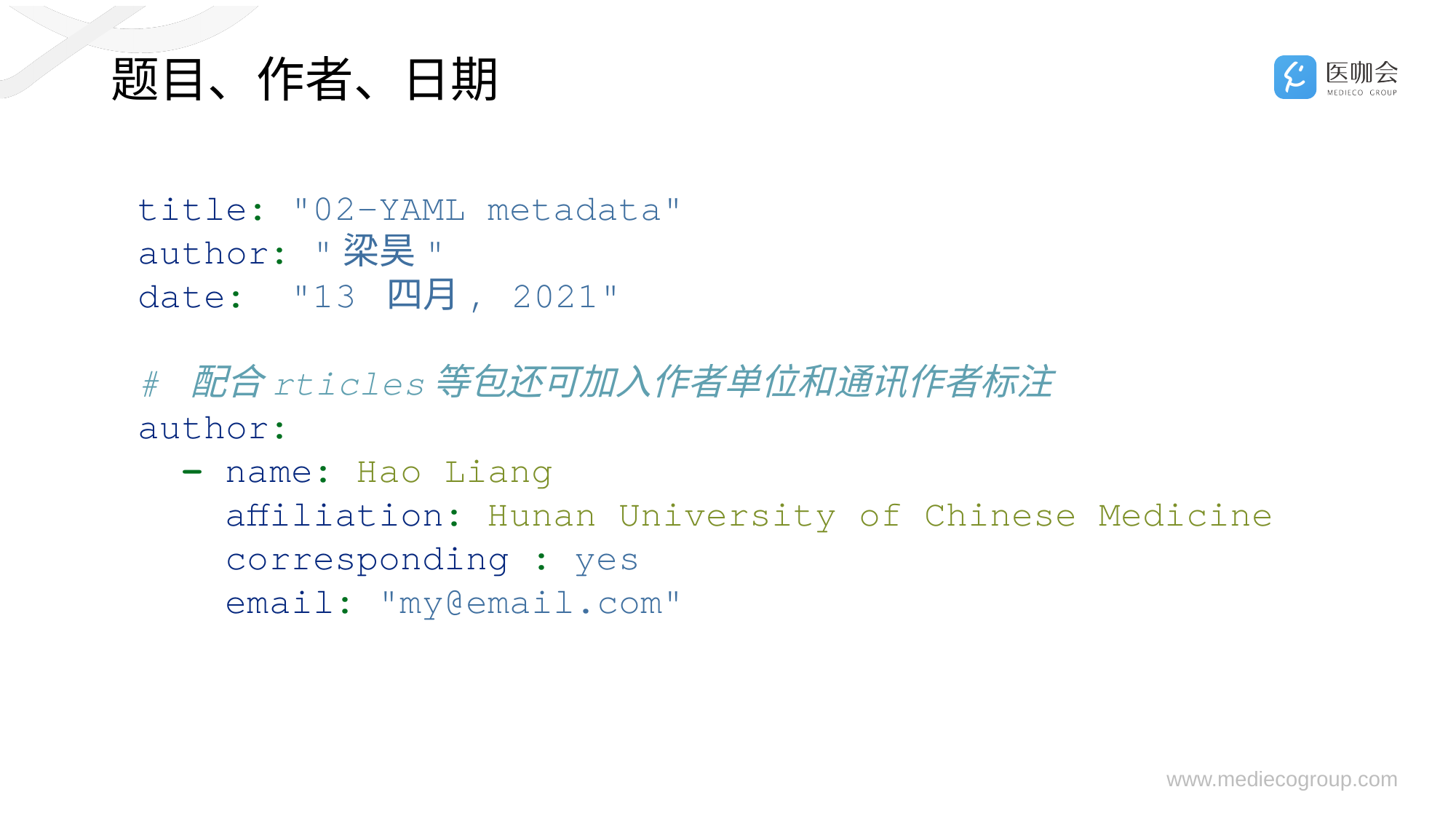

# 题目、作者、日期
title: "02-YAML metadata"
author: "梁昊"
date:  "13 四月, 2021"
# 配合rticles等包还可加入作者单位和通讯作者标注
author:
  - name: Hao Liang
    affiliation: Hunan University of Chinese Medicine
    corresponding : yes
    email: "my@email.com"